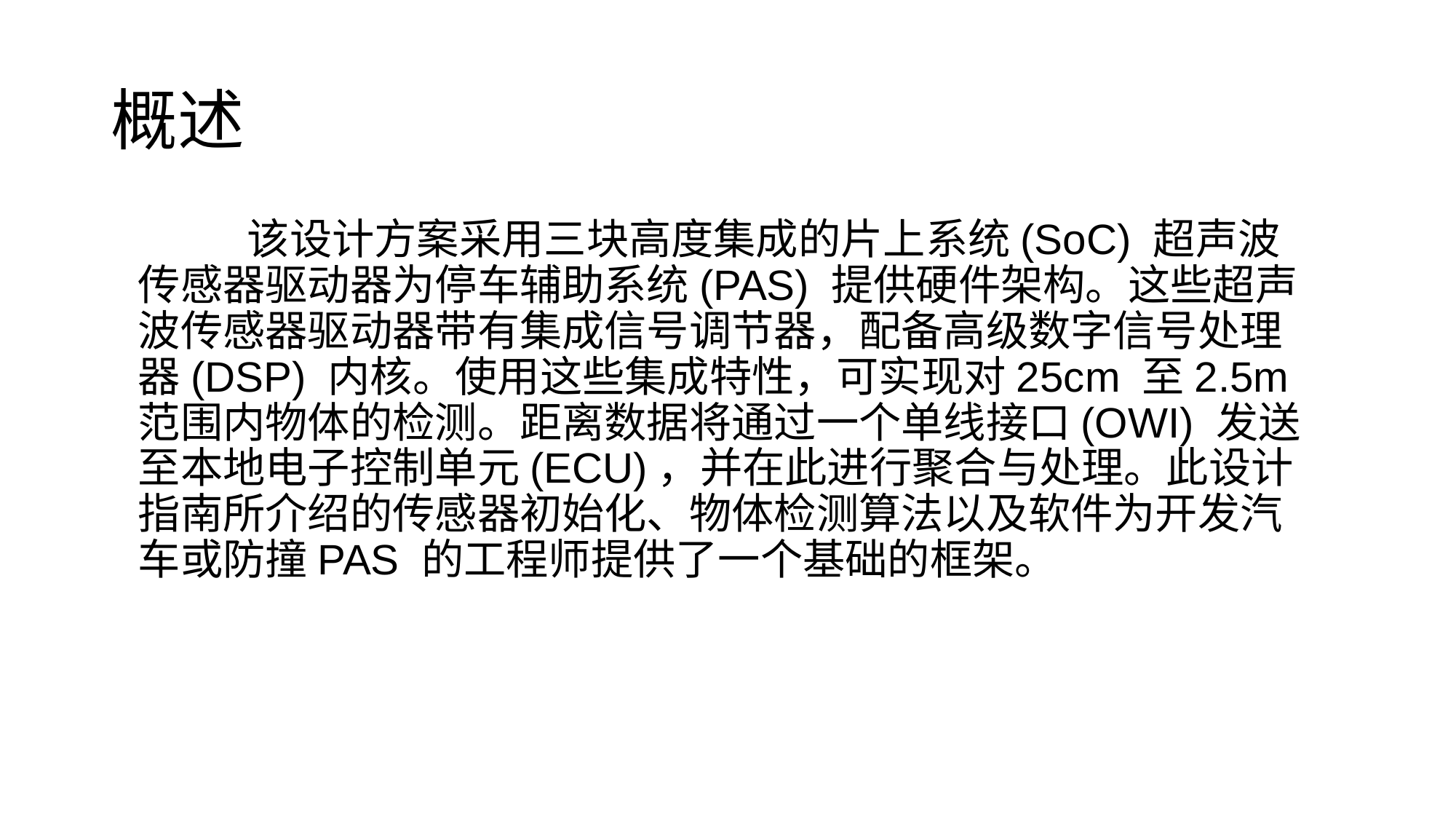

# 概述
	该设计方案采用三块高度集成的片上系统(SoC) 超声波传感器驱动器为停车辅助系统(PAS) 提供硬件架构。这些超声波传感器驱动器带有集成信号调节器，配备高级数字信号处理器(DSP) 内核。使用这些集成特性，可实现对25cm 至2.5m 范围内物体的检测。距离数据将通过一个单线接口(OWI) 发送至本地电子控制单元(ECU)，并在此进行聚合与处理。此设计指南所介绍的传感器初始化、物体检测算法以及软件为开发汽车或防撞PAS 的工程师提供了一个基础的框架。